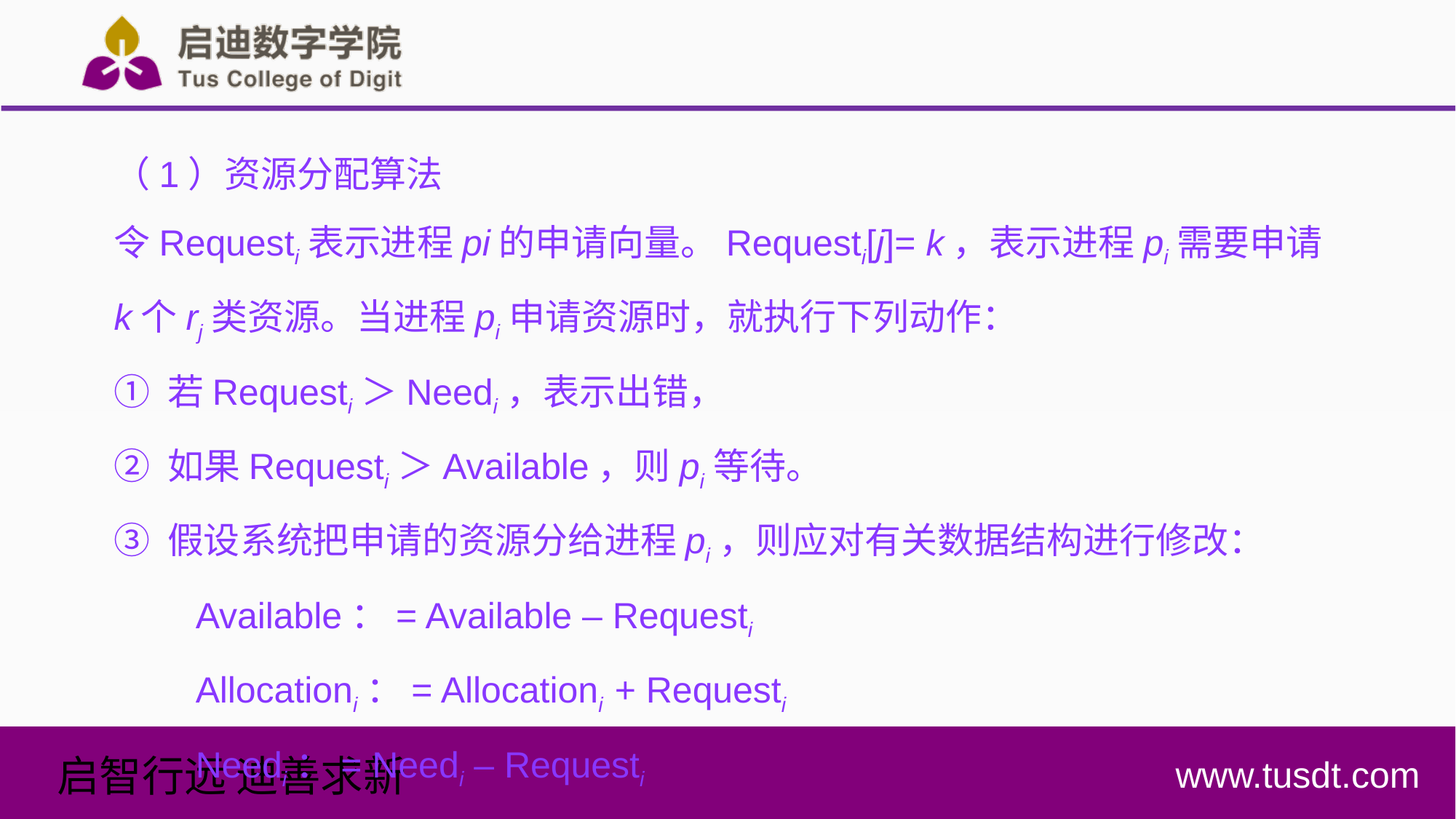

（1）资源分配算法
令Requesti表示进程pi的申请向量。Requesti[j]= k，表示进程pi需要申请k个rj类资源。当进程pi申请资源时，就执行下列动作：
① 若Requesti＞Needi，表示出错，
② 如果Requesti＞Available，则pi等待。
③ 假设系统把申请的资源分给进程pi，则应对有关数据结构进行修改：
        Available：= Available – Requesti
        Allocationi：= Allocationi  + Requesti
        Needi：= Needi – Requesti